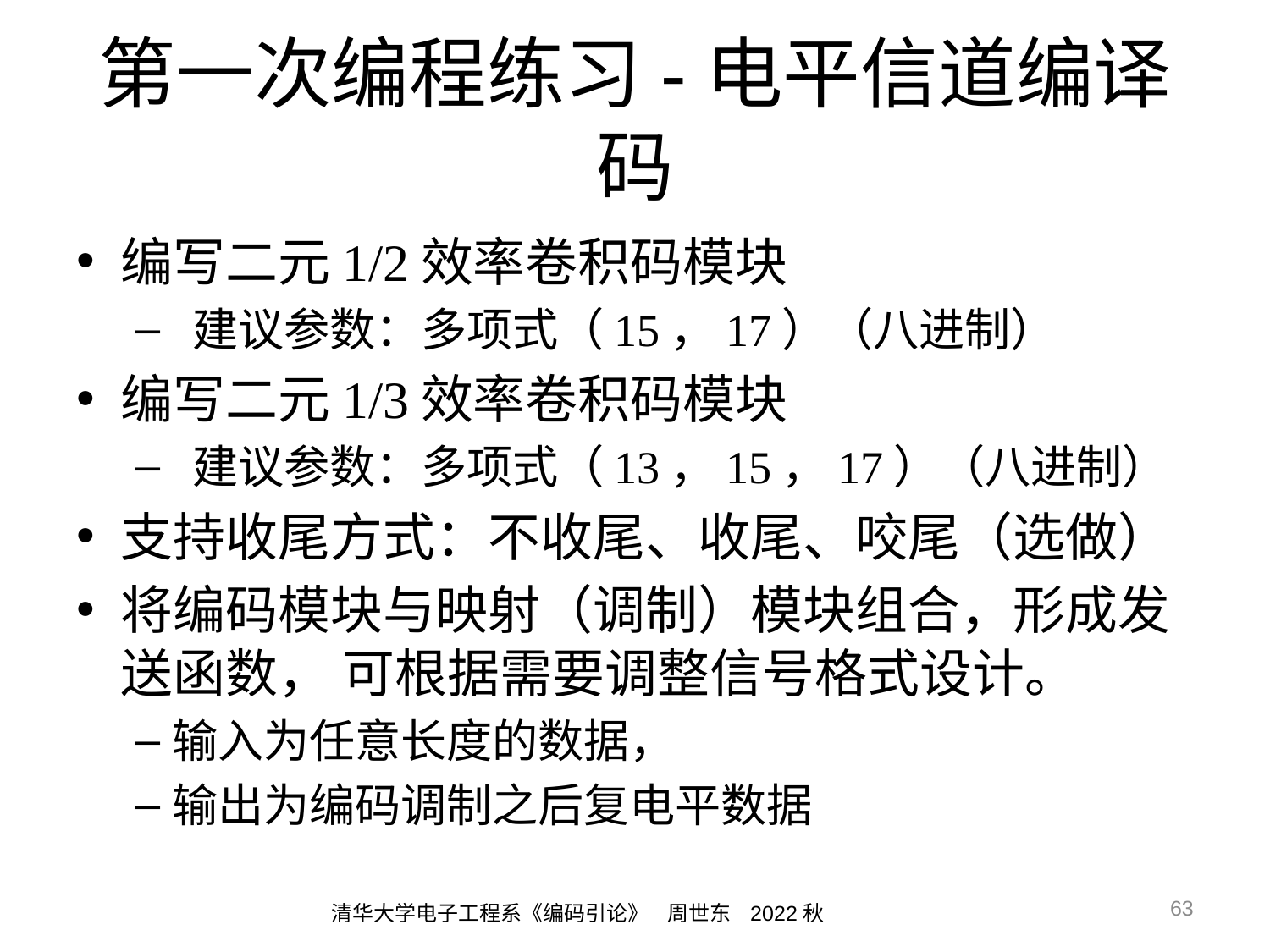

# 第一次编程练习-电平信道编译码
编写二元1/2效率卷积码模块
 建议参数：多项式（15，17）（八进制）
编写二元1/3效率卷积码模块
 建议参数：多项式（13，15，17）（八进制）
支持收尾方式：不收尾、收尾、咬尾（选做）
将编码模块与映射（调制）模块组合，形成发送函数， 可根据需要调整信号格式设计。
输入为任意长度的数据，
输出为编码调制之后复电平数据

63